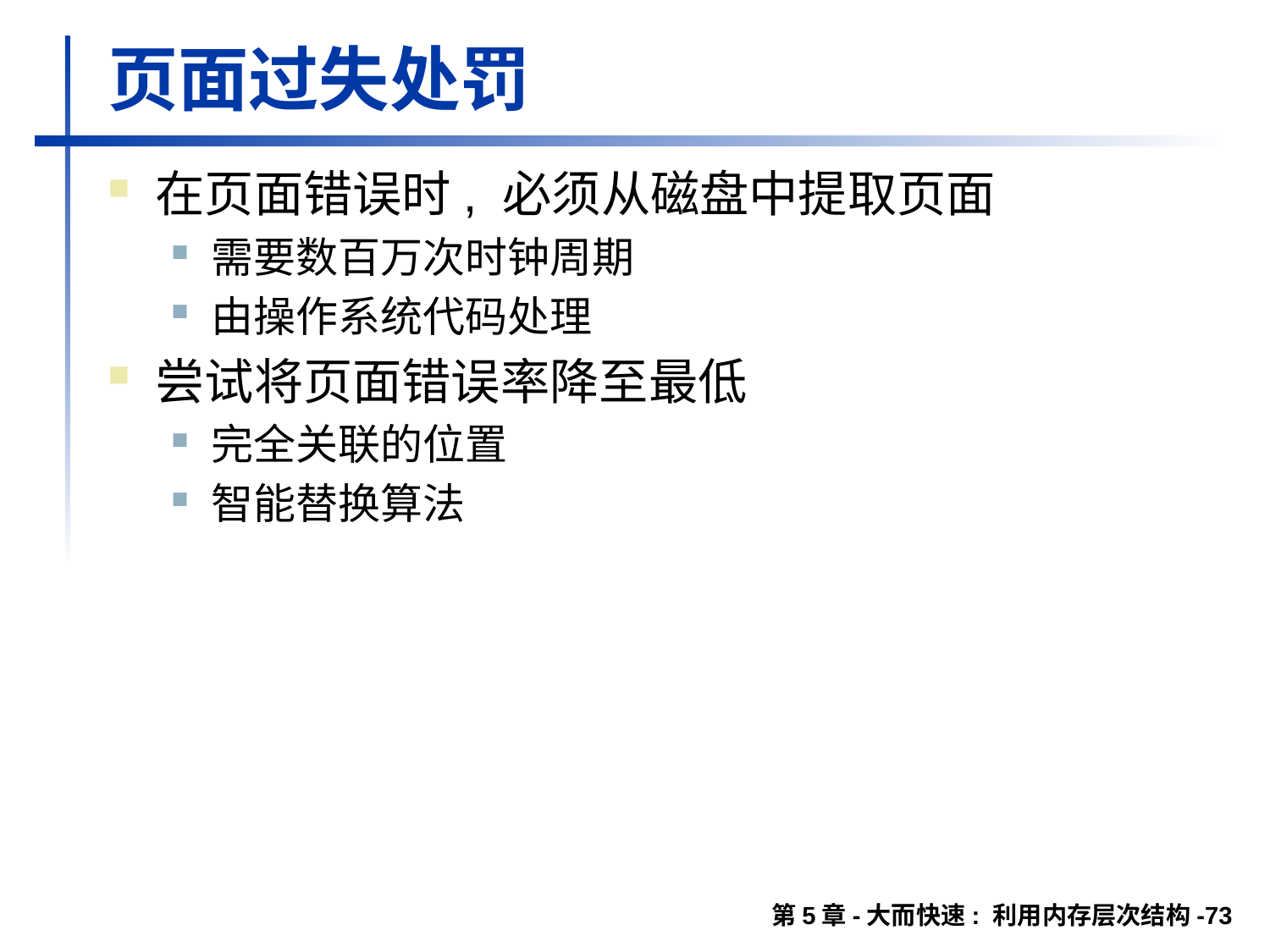

# 页面过失处罚
在页面错误时, 必须从磁盘中提取页面
需要数百万次时钟周期
由操作系统代码处理
尝试将页面错误率降至最低
完全关联的位置
智能替换算法
第5章-大而快速: 利用内存层次结构-73